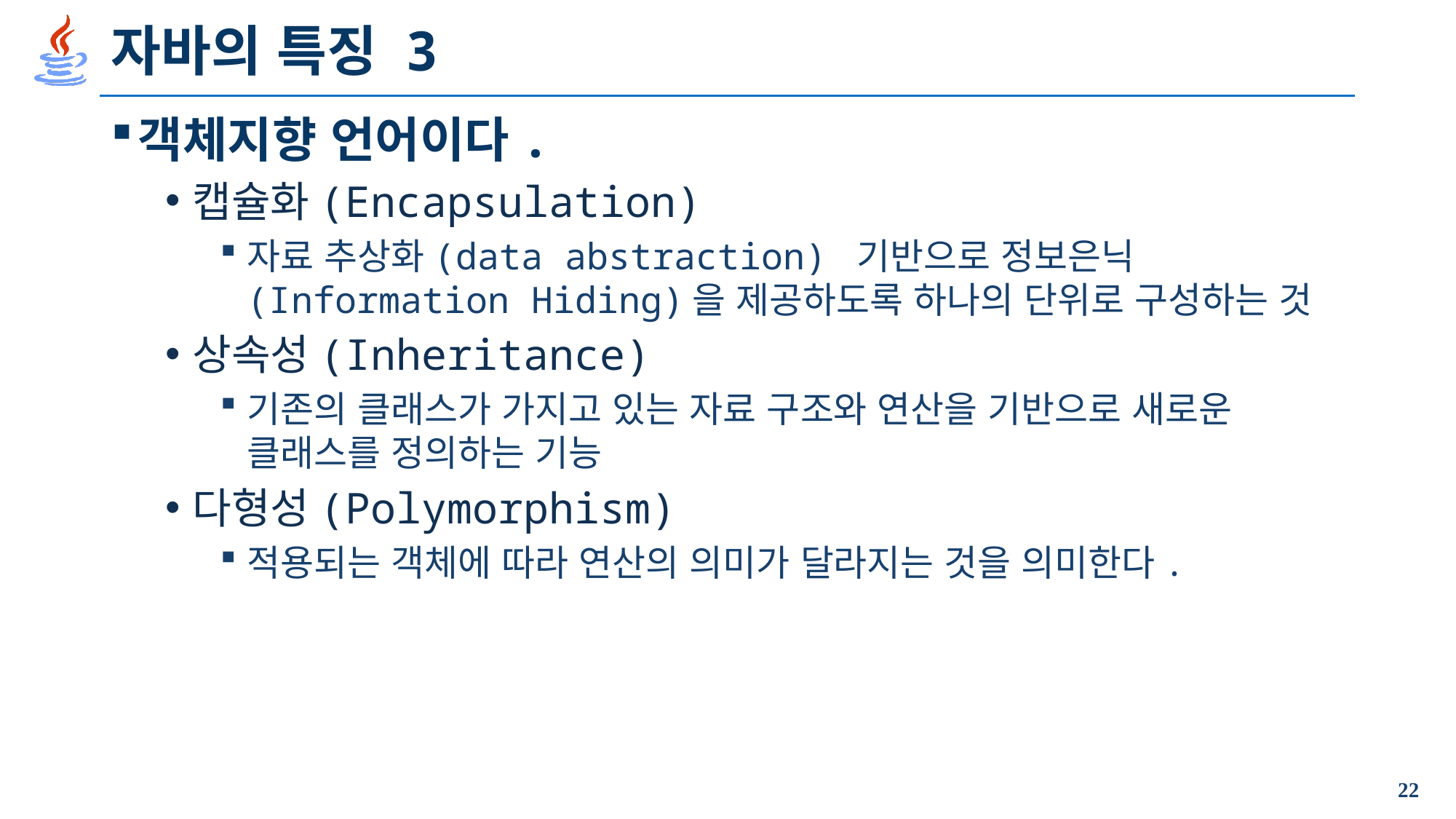

# 자바의 특징 3
객체지향 언어이다.
캡슐화(Encapsulation)
자료 추상화(data abstraction) 기반으로 정보은닉(Information Hiding)을 제공하도록 하나의 단위로 구성하는 것
상속성(Inheritance)
기존의 클래스가 가지고 있는 자료 구조와 연산을 기반으로 새로운 클래스를 정의하는 기능
다형성(Polymorphism)
적용되는 객체에 따라 연산의 의미가 달라지는 것을 의미한다.

22